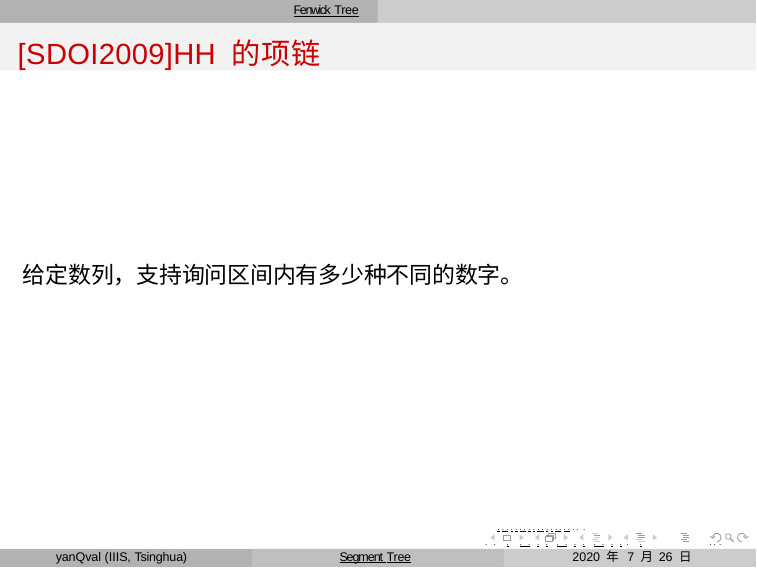

Fenwick Tree
[SDOI2009]HH 的项链
给定数列，支持询问区间内有多少种不同的数字。
. . . . . . . . . . . . . . . . . . . .
.   .     .     .   .   .   .    .   .   .   .    .   .   .   . .     .	. . .
2020 年  7 月 26 日	27 / 29

yanQval (IIIS, Tsinghua)
Segment Tree